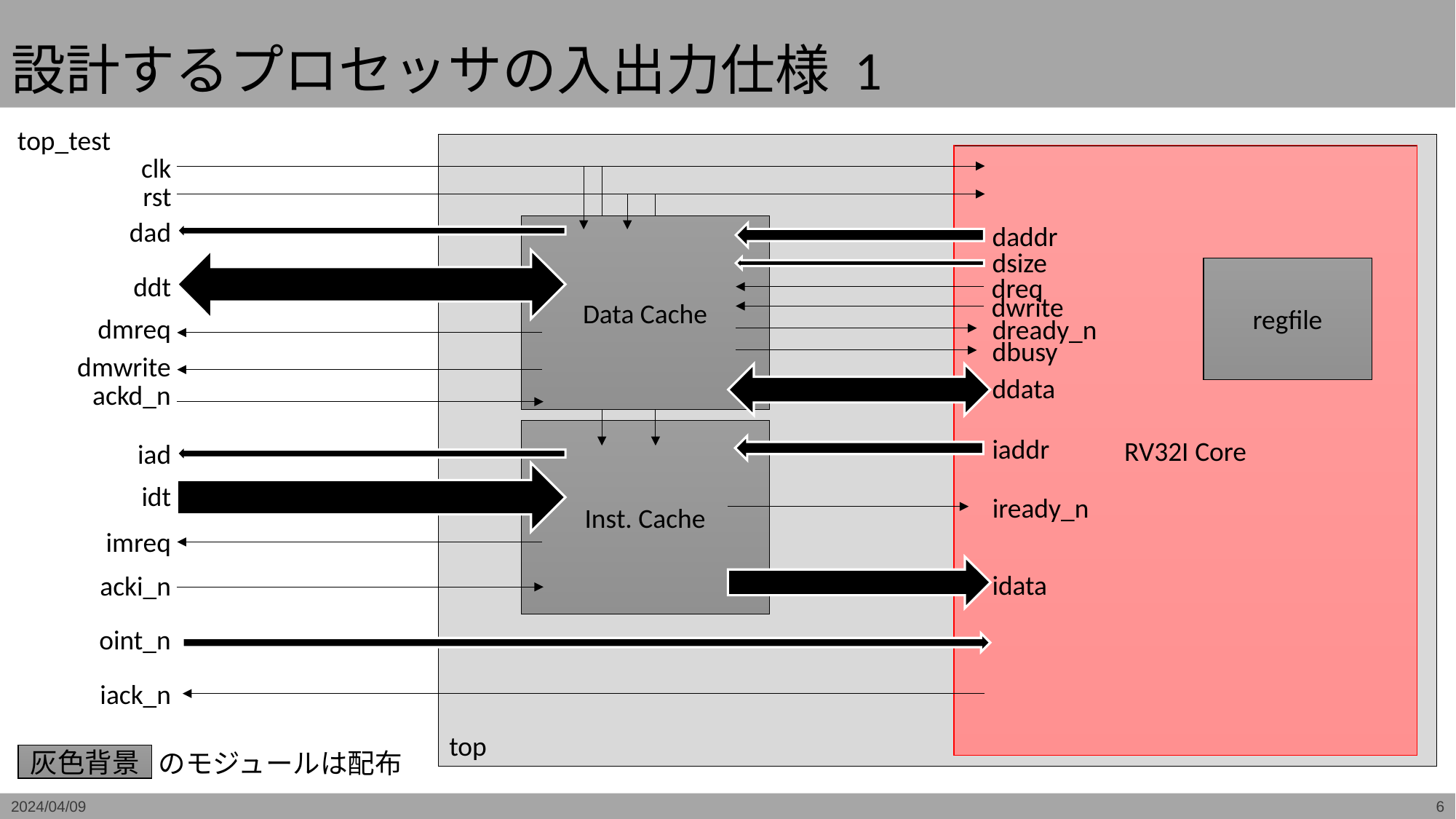

# 設計するプロセッサの入出力仕様 1
top_test
top
clk
RV32I Core
rst
dad
daddr
Data Cache

dsize

regfile
ddt
dreq
dwrite
dmreq
dready_n
dbusy
dmwrite

ddata
ackd_n
Inst. Cache
iaddr
iad

idt
iready_n
imreq

idata
acki_n
oint_n

iack_n
のモジュールは配布
灰色背景
2024/04/09
6